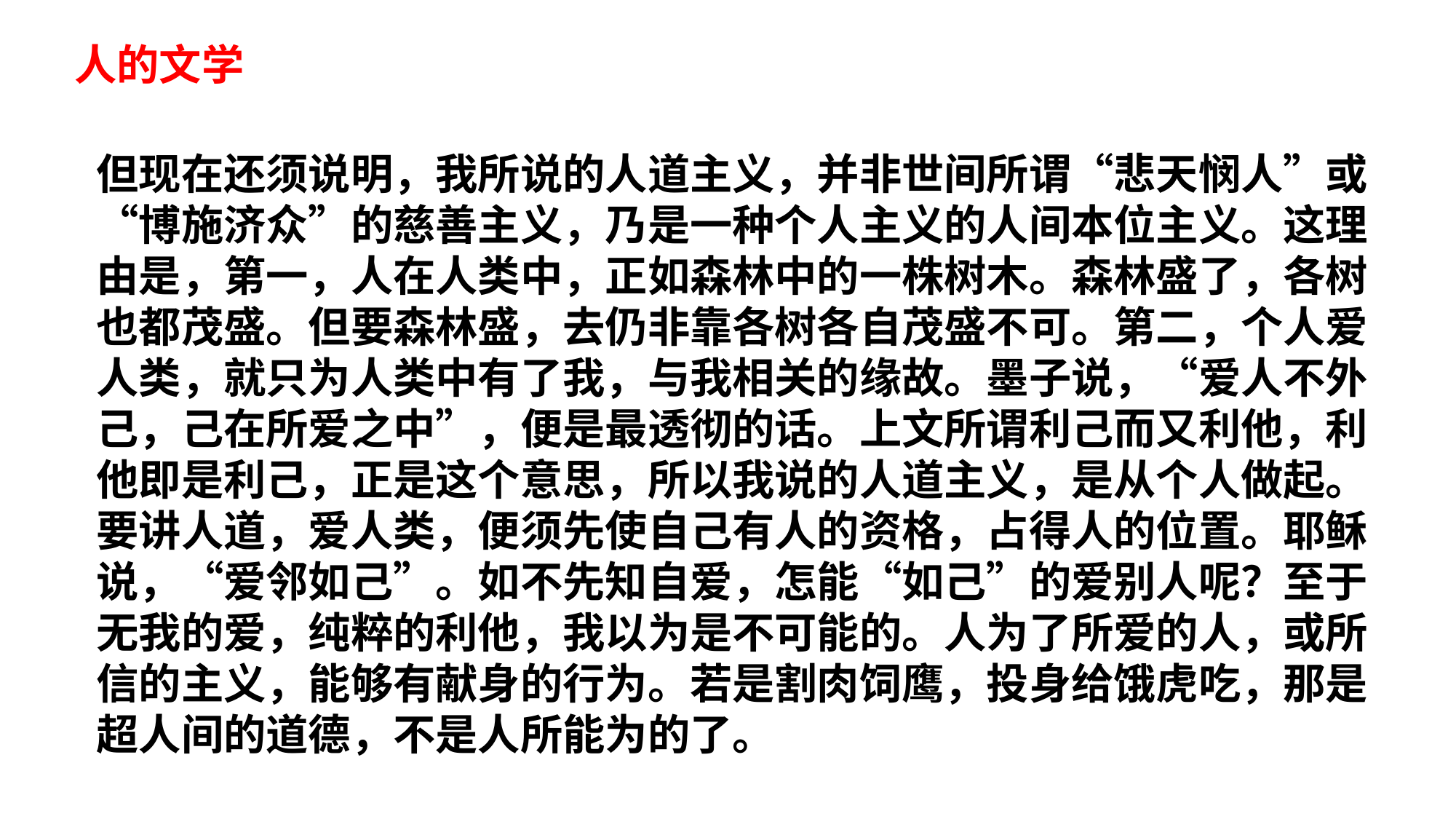

人的文学
但现在还须说明，我所说的人道主义，并非世间所谓“悲天悯人”或“博施济众”的慈善主义，乃是一种个人主义的人间本位主义。这理由是，第一，人在人类中，正如森林中的一株树木。森林盛了，各树也都茂盛。但要森林盛，去仍非靠各树各自茂盛不可。第二，个人爱人类，就只为人类中有了我，与我相关的缘故。墨子说，“爱人不外己，己在所爱之中”，便是最透彻的话。上文所谓利己而又利他，利他即是利己，正是这个意思，所以我说的人道主义，是从个人做起。要讲人道，爱人类，便须先使自己有人的资格，占得人的位置。耶稣说，“爱邻如己”。如不先知自爱，怎能“如己”的爱别人呢？至于无我的爱，纯粹的利他，我以为是不可能的。人为了所爱的人，或所信的主义，能够有献身的行为。若是割肉饲鹰，投身给饿虎吃，那是超人间的道德，不是人所能为的了。